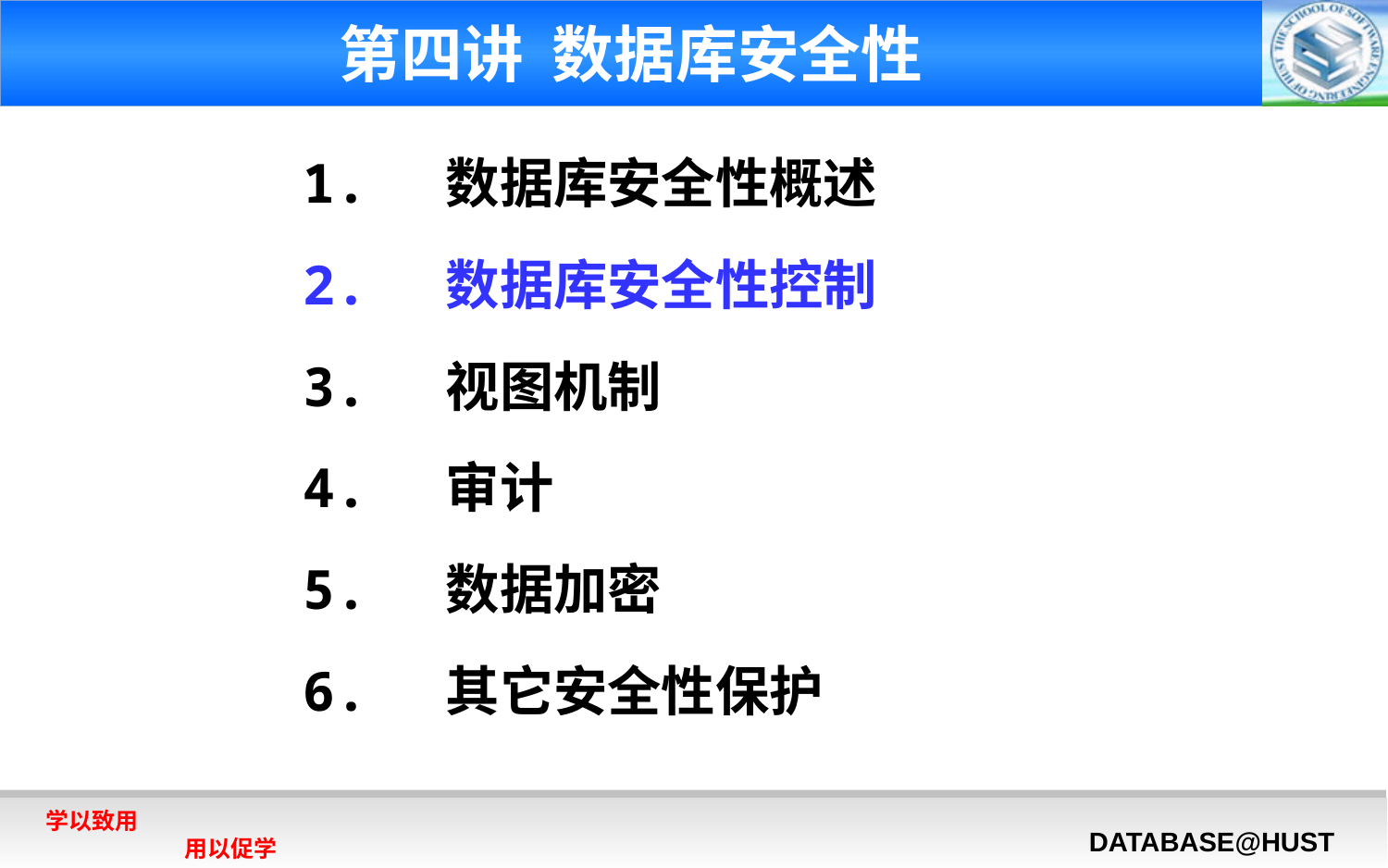

# 第四讲  数据库安全性
1.  数据库安全性概述
2.  数据库安全性控制
3.  视图机制
4.  审计
5.  数据加密
6.  其它安全性保护